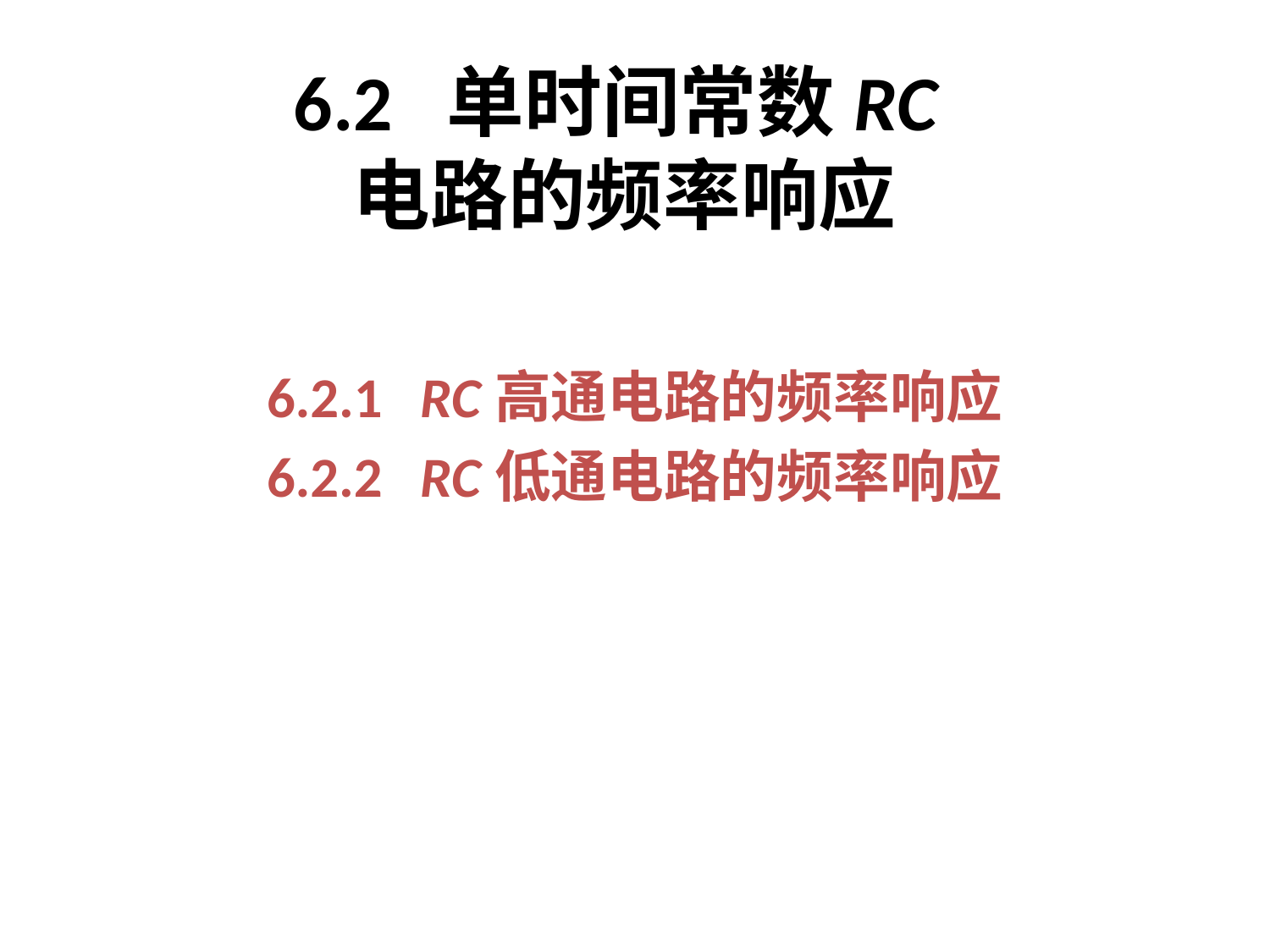

# 6.2  单时间常数RC电路的频率响应

6.2.1   RC高通电路的频率响应
6.2.2   RC低通电路的频率响应